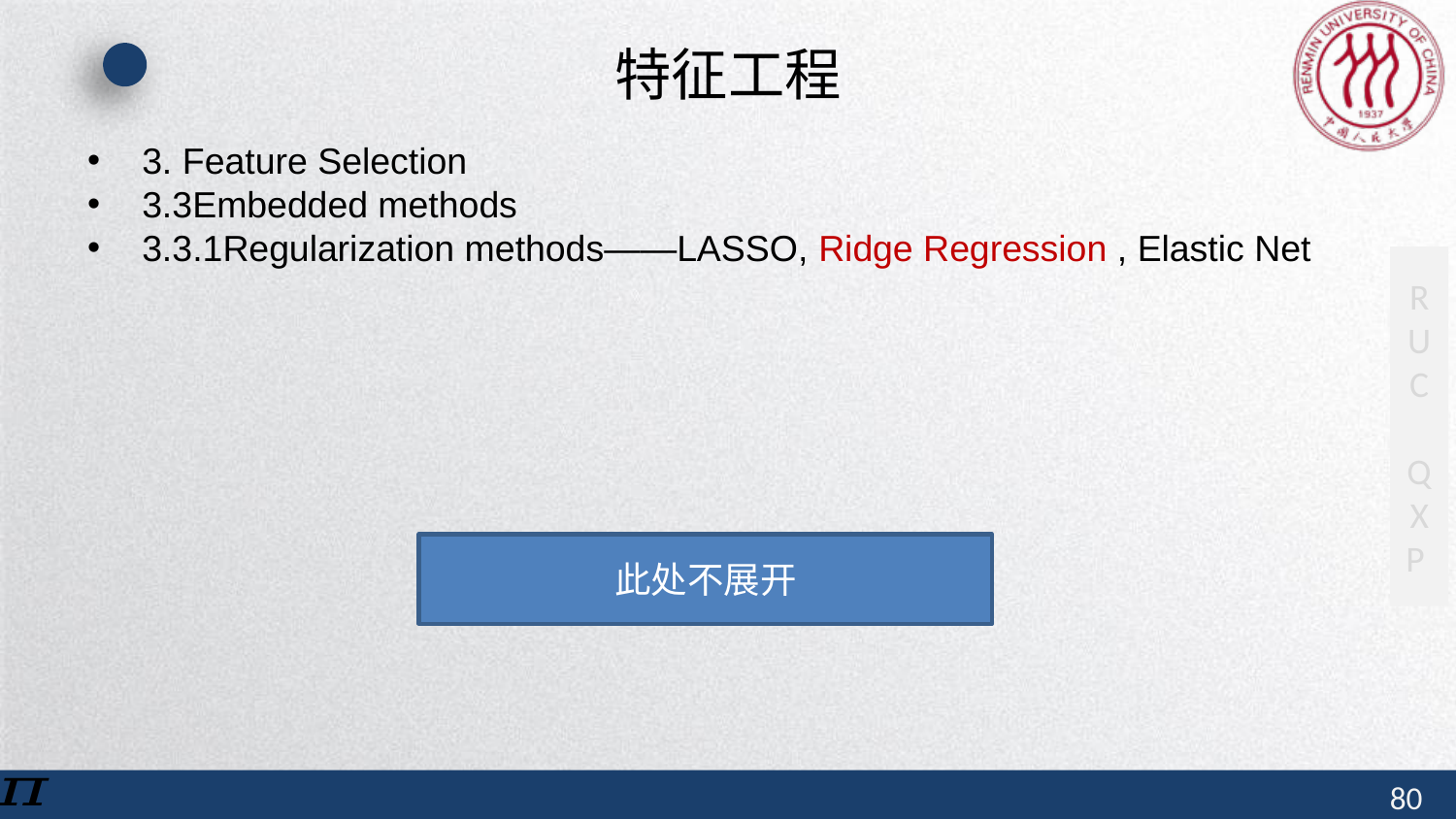

# 特征工程
3. Feature Selection
3.3Embedded methods
3.3.1Regularization methods——LASSO, Ridge Regression , Elastic Net

此处不展开